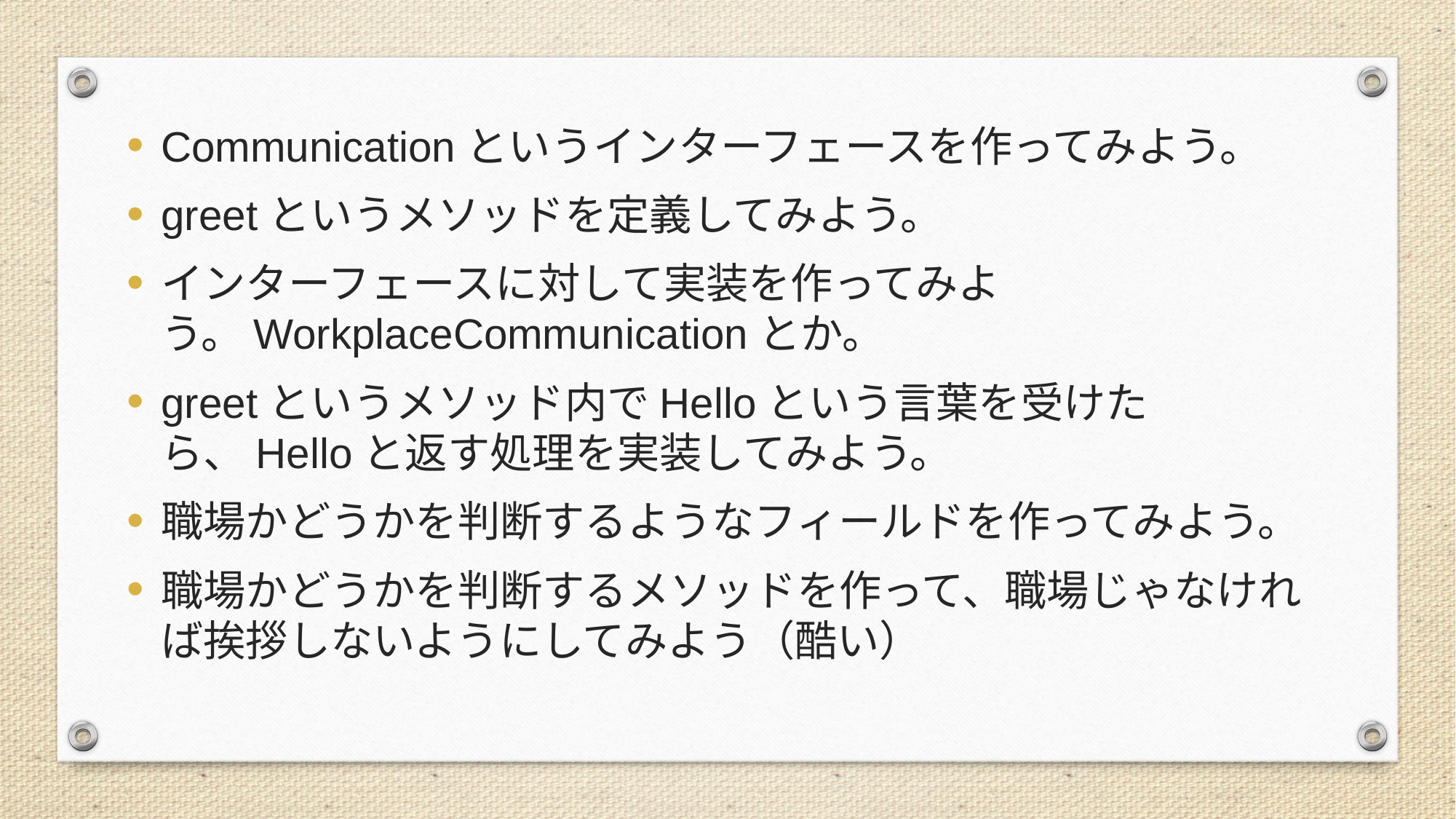

Communicationというインターフェースを作ってみよう。
greetというメソッドを定義してみよう。
インターフェースに対して実装を作ってみよう。WorkplaceCommunicationとか。
greetというメソッド内でHelloという言葉を受けたら、Helloと返す処理を実装してみよう。
職場かどうかを判断するようなフィールドを作ってみよう。
職場かどうかを判断するメソッドを作って、職場じゃなければ挨拶しないようにしてみよう（酷い）